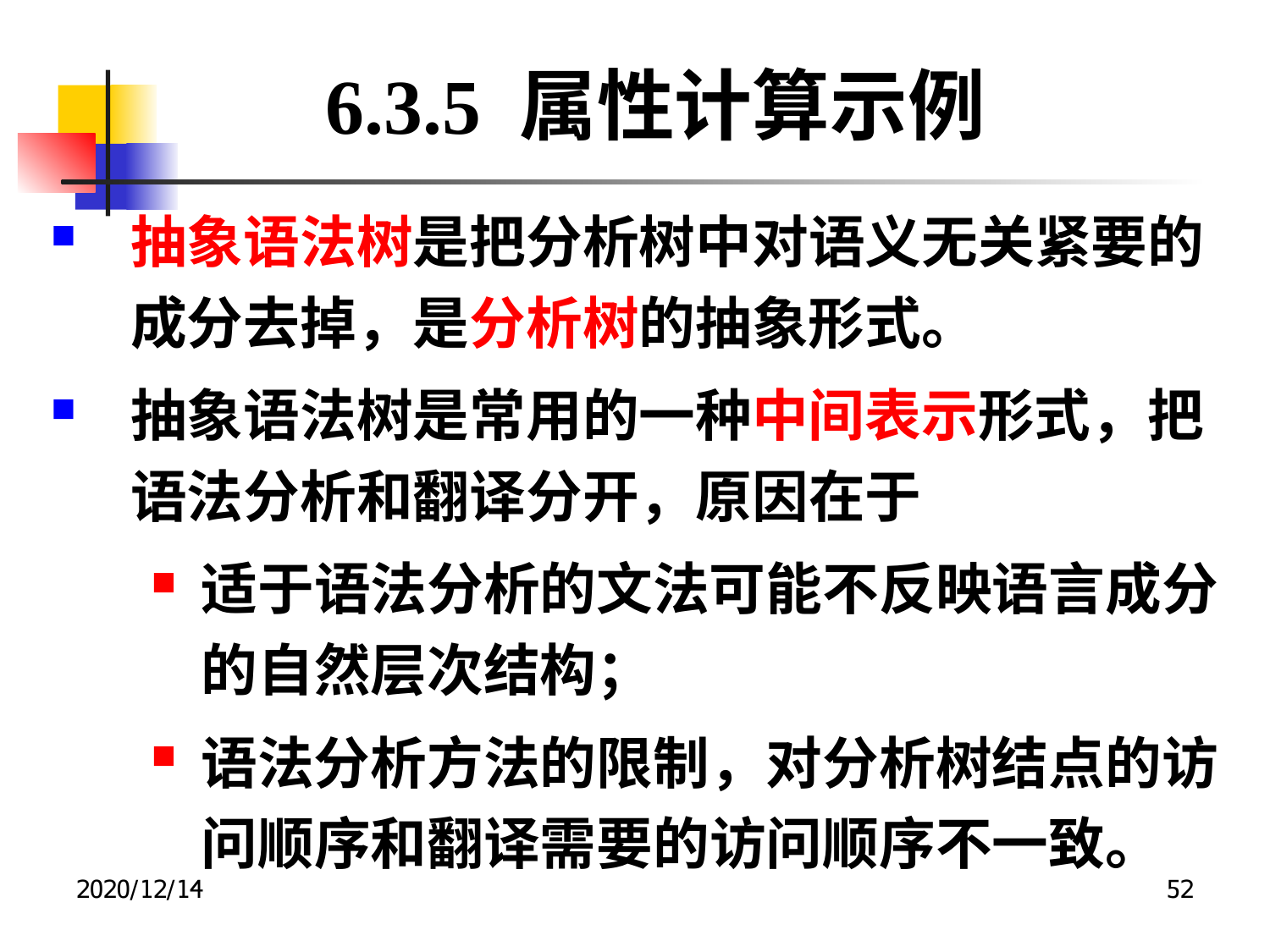

6.3.5 属性计算示例
抽象语法树是把分析树中对语义无关紧要的成分去掉，是分析树的抽象形式。
抽象语法树是常用的一种中间表示形式，把语法分析和翻译分开，原因在于
适于语法分析的文法可能不反映语言成分的自然层次结构；
语法分析方法的限制，对分析树结点的访问顺序和翻译需要的访问顺序不一致。
2020/12/14
52